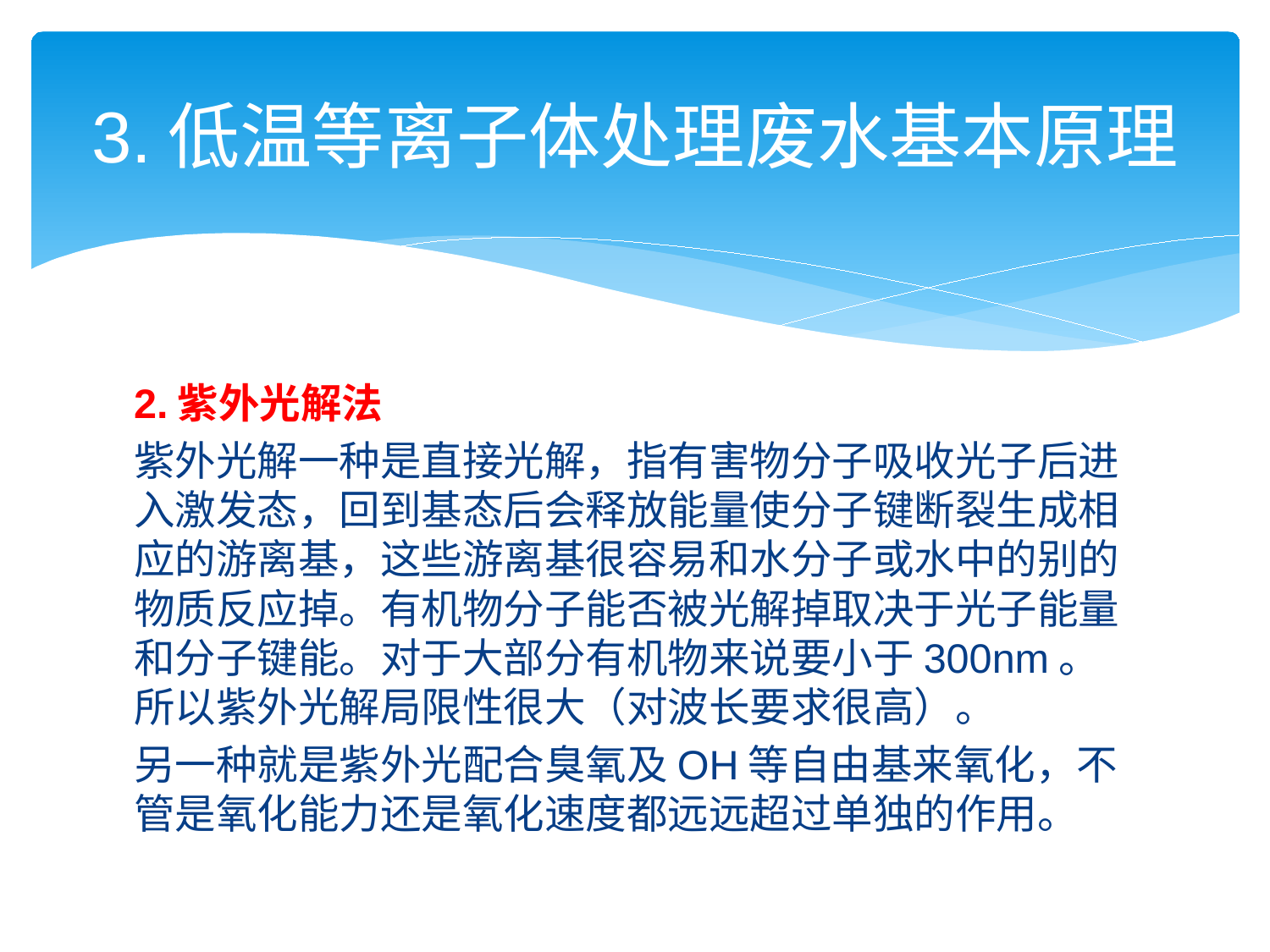

# 3.低温等离子体处理废水基本原理
2.紫外光解法
紫外光解一种是直接光解，指有害物分子吸收光子后进入激发态，回到基态后会释放能量使分子键断裂生成相应的游离基，这些游离基很容易和水分子或水中的别的物质反应掉。有机物分子能否被光解掉取决于光子能量和分子键能。对于大部分有机物来说要小于300nm。所以紫外光解局限性很大（对波长要求很高）。
另一种就是紫外光配合臭氧及OH等自由基来氧化，不管是氧化能力还是氧化速度都远远超过单独的作用。